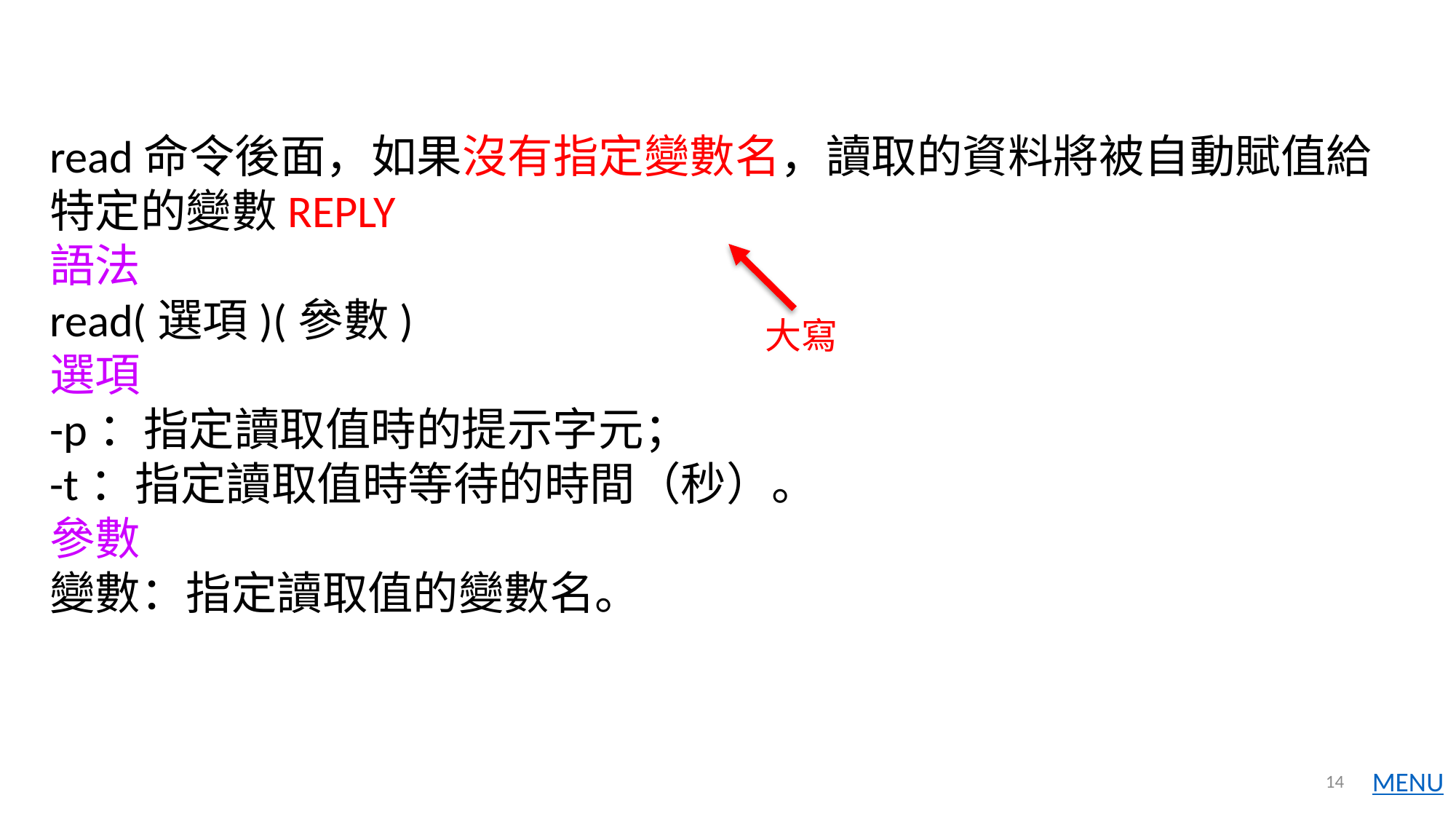

read命令後面，如果沒有指定變數名，讀取的資料將被自動賦值給特定的變數REPLY
語法
read(選項)(參數)
選項
-p：指定讀取值時的提示字元；
-t：指定讀取值時等待的時間（秒）。
參數
變數：指定讀取值的變數名。

大寫
14